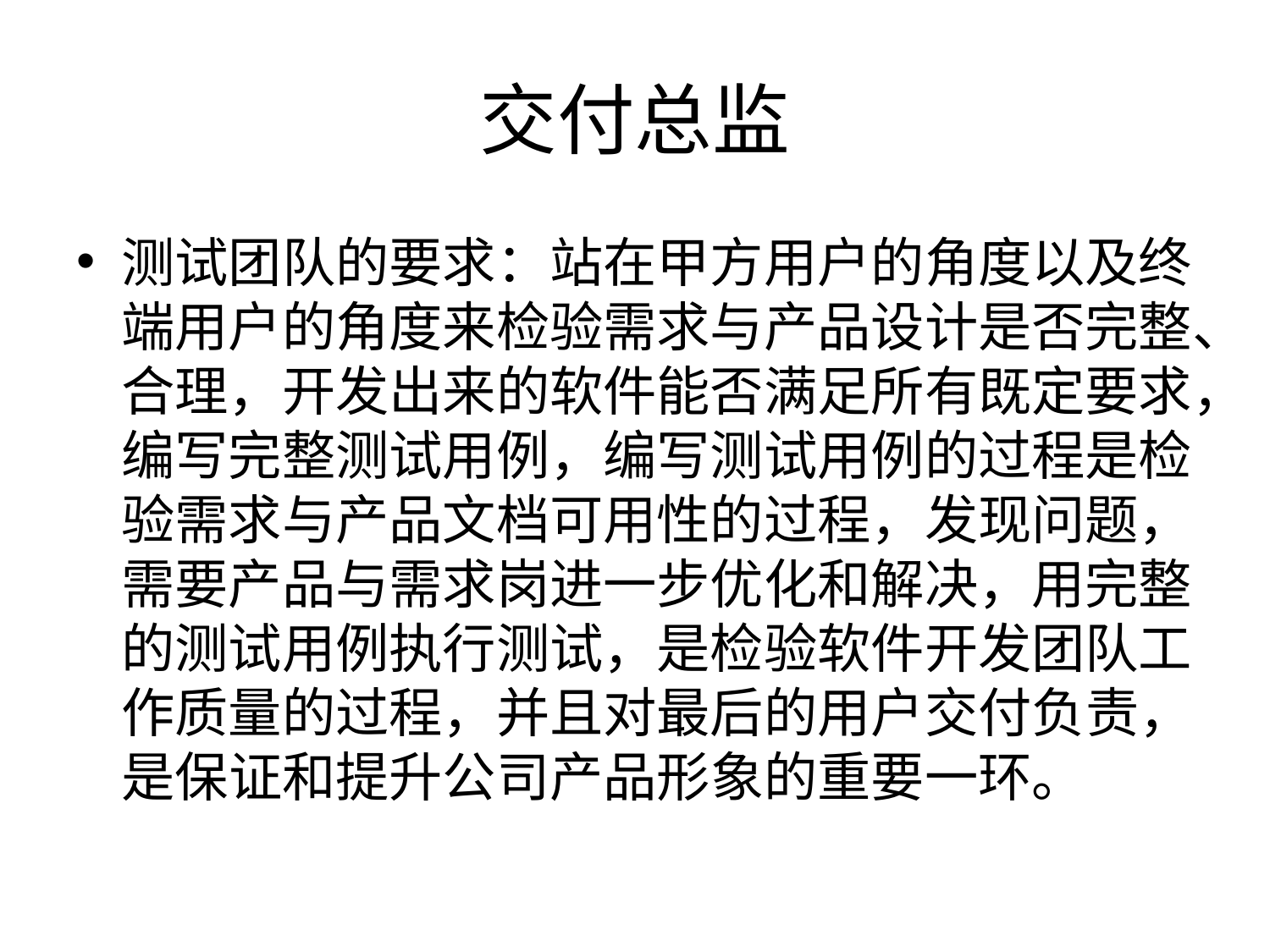

# 交付总监
测试团队的要求：站在甲方用户的角度以及终端用户的角度来检验需求与产品设计是否完整、合理，开发出来的软件能否满足所有既定要求，编写完整测试用例，编写测试用例的过程是检验需求与产品文档可用性的过程，发现问题，需要产品与需求岗进一步优化和解决，用完整的测试用例执行测试，是检验软件开发团队工作质量的过程，并且对最后的用户交付负责，是保证和提升公司产品形象的重要一环。